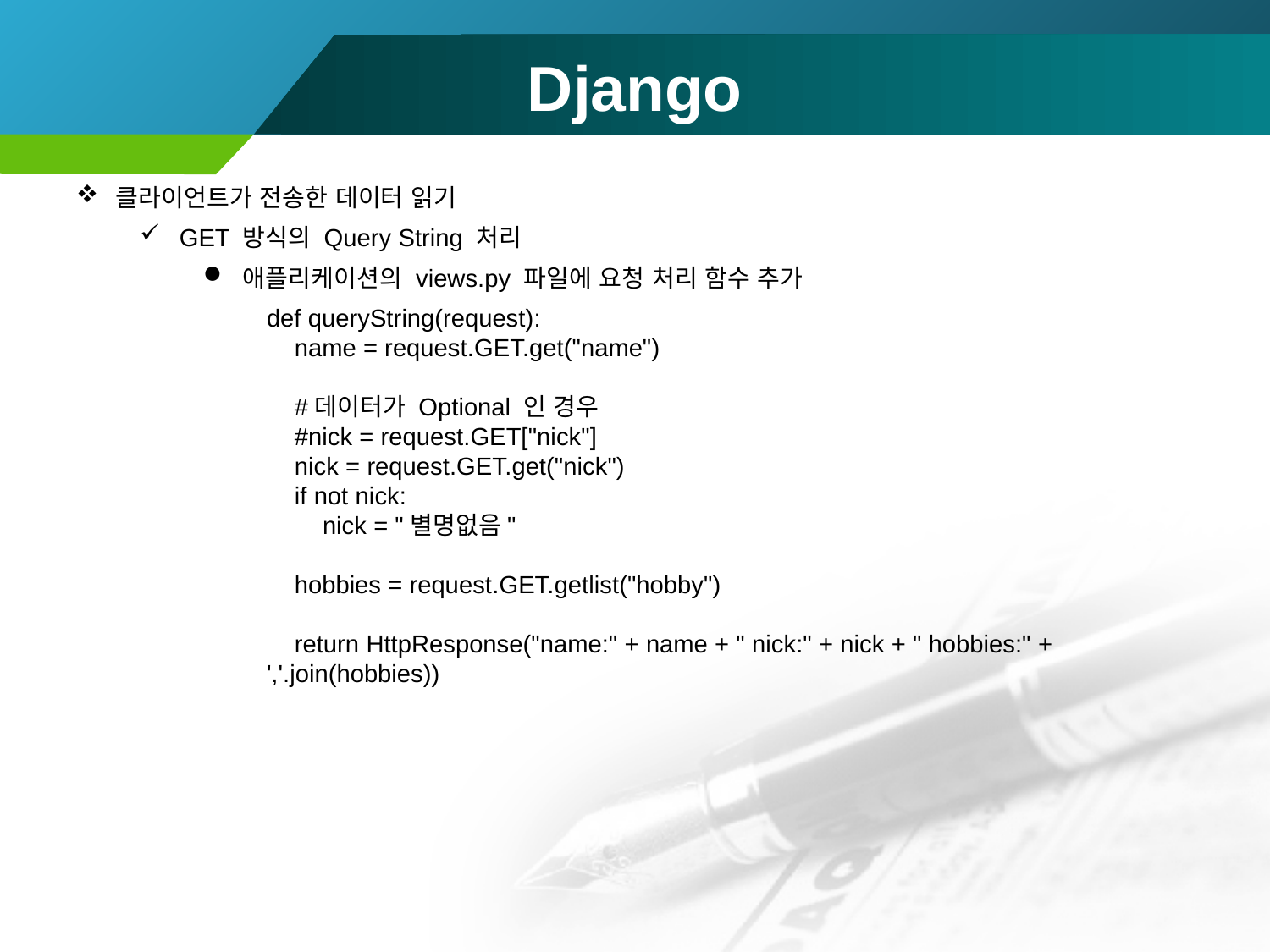

# Django
클라이언트가 전송한 데이터 읽기
GET 방식의 Query String 처리
애플리케이션의 views.py 파일에 요청 처리 함수 추가
def queryString(request):
    name = request.GET.get("name")

    #데이터가 Optional 인 경우
    #nick = request.GET["nick"]
    nick = request.GET.get("nick")
    if not nick:
        nick = "별명없음"

    hobbies = request.GET.getlist("hobby")

    return HttpResponse("name:" + name + " nick:" + nick + " hobbies:" + ','.join(hobbies))